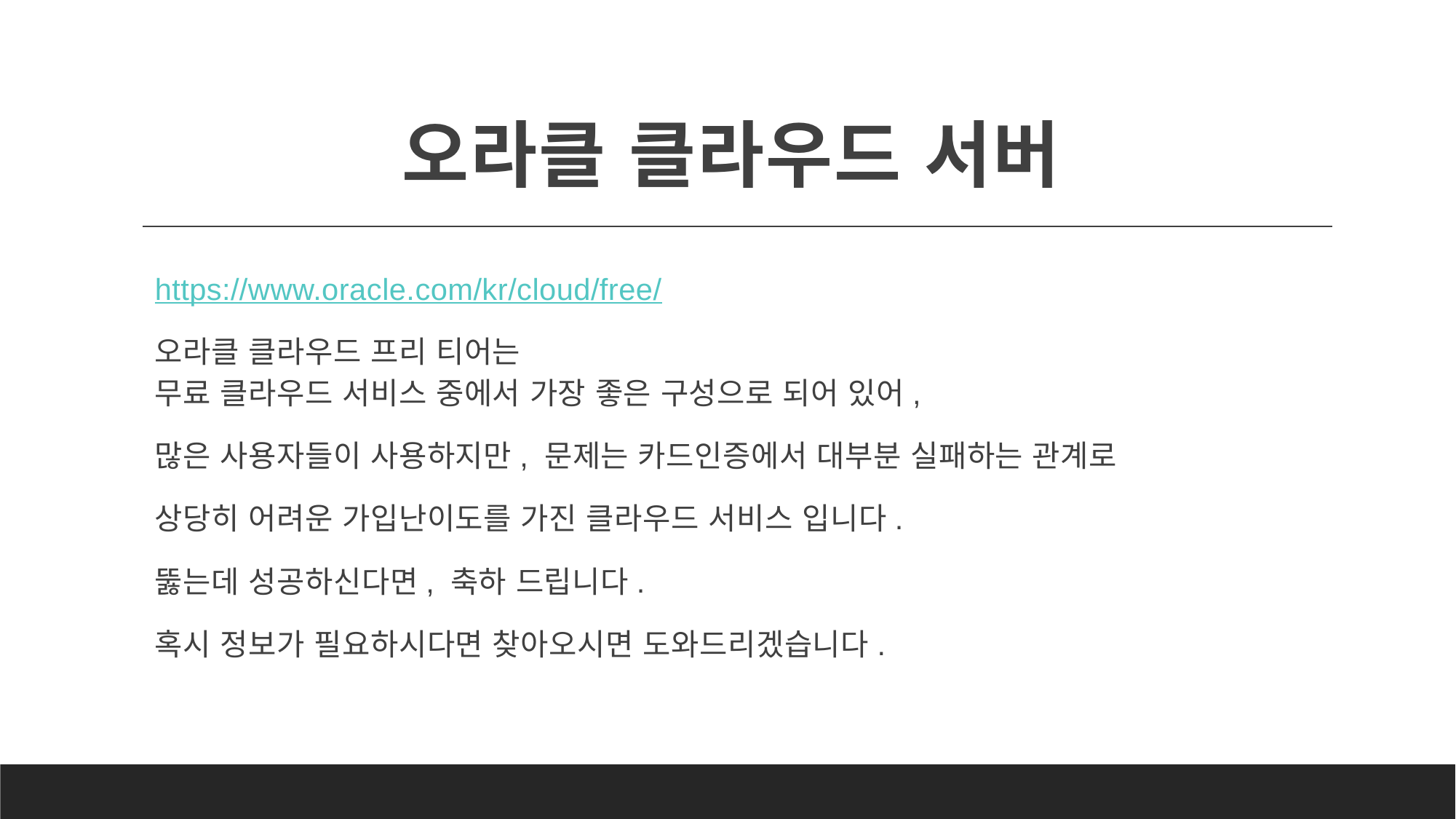

# 오라클 클라우드 서버
https://www.oracle.com/kr/cloud/free/
오라클 클라우드 프리 티어는
무료 클라우드 서비스 중에서 가장 좋은 구성으로 되어 있어,
많은 사용자들이 사용하지만, 문제는 카드인증에서 대부분 실패하는 관계로
상당히 어려운 가입난이도를 가진 클라우드 서비스 입니다.
뚫는데 성공하신다면, 축하 드립니다.
혹시 정보가 필요하시다면 찾아오시면 도와드리겠습니다.